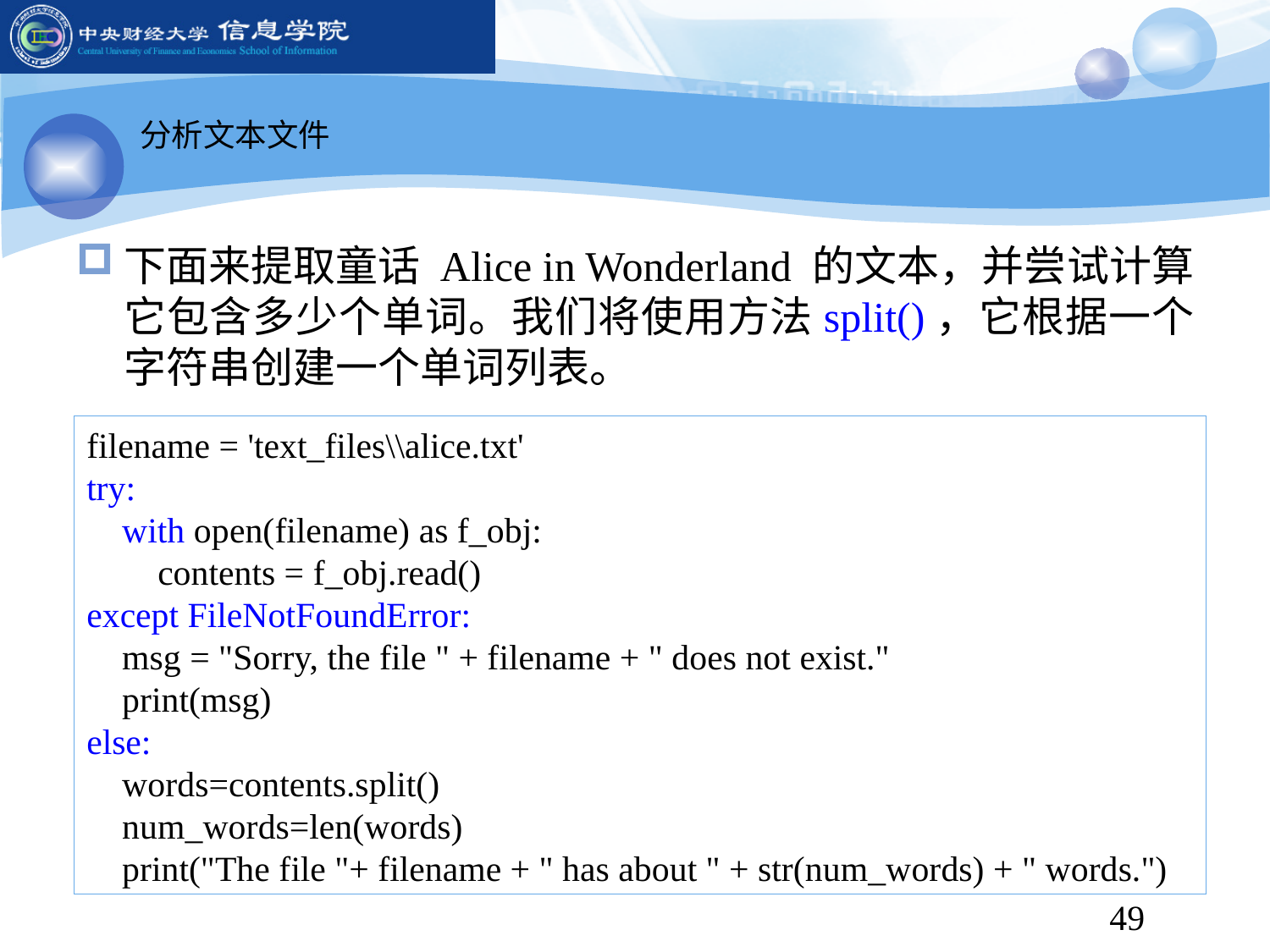

分析文本文件
下面来提取童话 Alice in Wonderland 的文本，并尝试计算它包含多少个单词。我们将使用方法split()，它根据一个字符串创建一个单词列表。
filename = 'text_files\\alice.txt'
try:
    with open(filename) as f_obj:
        contents = f_obj.read()
except FileNotFoundError:
    msg = "Sorry, the file " + filename + " does not exist."
    print(msg)
else:
    words=contents.split()
    num_words=len(words)
    print("The file "+ filename + " has about " + str(num_words) + " words.")